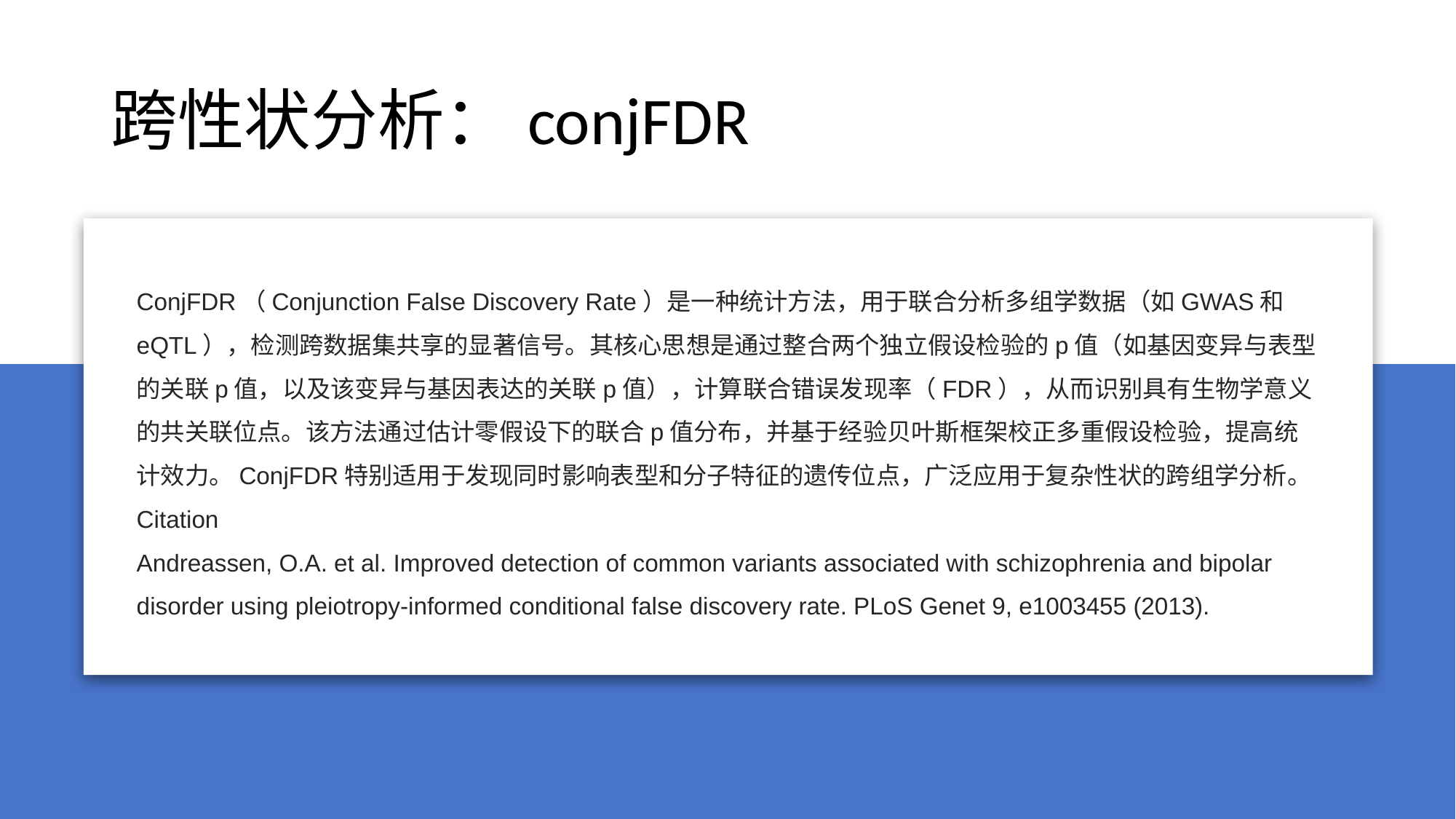

# 跨性状分析：conjFDR

ConjFDR（Conjunction False Discovery Rate）是一种统计方法，用于联合分析多组学数据（如GWAS和eQTL），检测跨数据集共享的显著信号。其核心思想是通过整合两个独立假设检验的p值（如基因变异与表型的关联p值，以及该变异与基因表达的关联p值），计算联合错误发现率（FDR），从而识别具有生物学意义的共关联位点。该方法通过估计零假设下的联合p值分布，并基于经验贝叶斯框架校正多重假设检验，提高统计效力。ConjFDR特别适用于发现同时影响表型和分子特征的遗传位点，广泛应用于复杂性状的跨组学分析。
Citation
Andreassen, O.A. et al. Improved detection of common variants associated with schizophrenia and bipolar disorder using pleiotropy-informed conditional false discovery rate. PLoS Genet 9, e1003455 (2013).